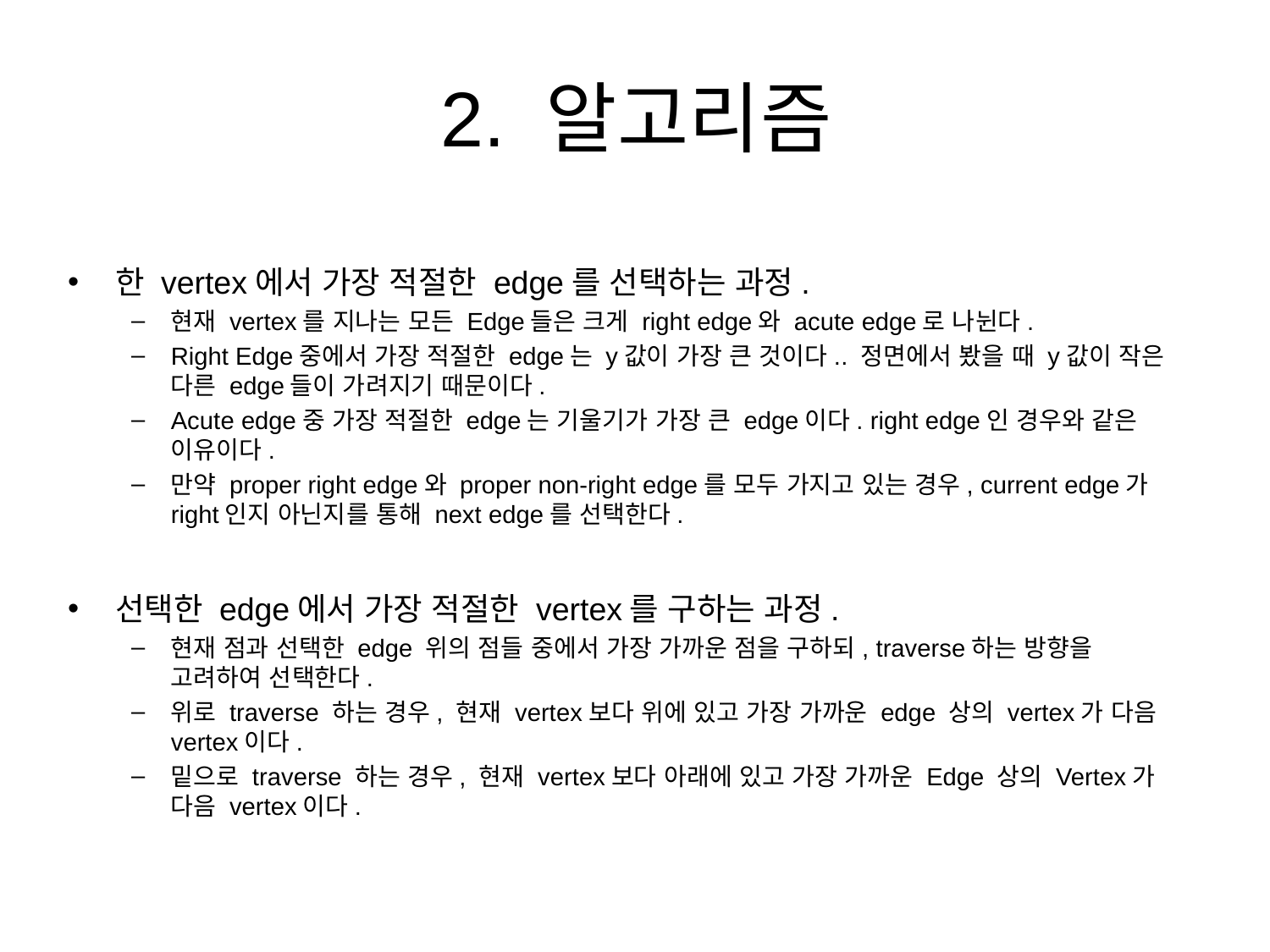

# 2. 알고리즘
한 vertex에서 가장 적절한 edge를 선택하는 과정.
현재 vertex를 지나는 모든 Edge들은 크게 right edge와 acute edge로 나뉜다.
Right Edge중에서 가장 적절한 edge는 y값이 가장 큰 것이다.. 정면에서 봤을 때 y값이 작은 다른 edge들이 가려지기 때문이다.
Acute edge중 가장 적절한 edge는 기울기가 가장 큰 edge이다. right edge인 경우와 같은 이유이다.
만약 proper right edge와 proper non-right edge를 모두 가지고 있는 경우, current edge가 right인지 아닌지를 통해 next edge를 선택한다.

선택한 edge에서 가장 적절한 vertex를 구하는 과정.
현재 점과 선택한 edge 위의 점들 중에서 가장 가까운 점을 구하되, traverse하는 방향을 고려하여 선택한다.
위로 traverse 하는 경우, 현재 vertex보다 위에 있고 가장 가까운 edge 상의 vertex가 다음 vertex이다.
밑으로 traverse 하는 경우, 현재 vertex보다 아래에 있고 가장 가까운 Edge 상의 Vertex가 다음 vertex이다.